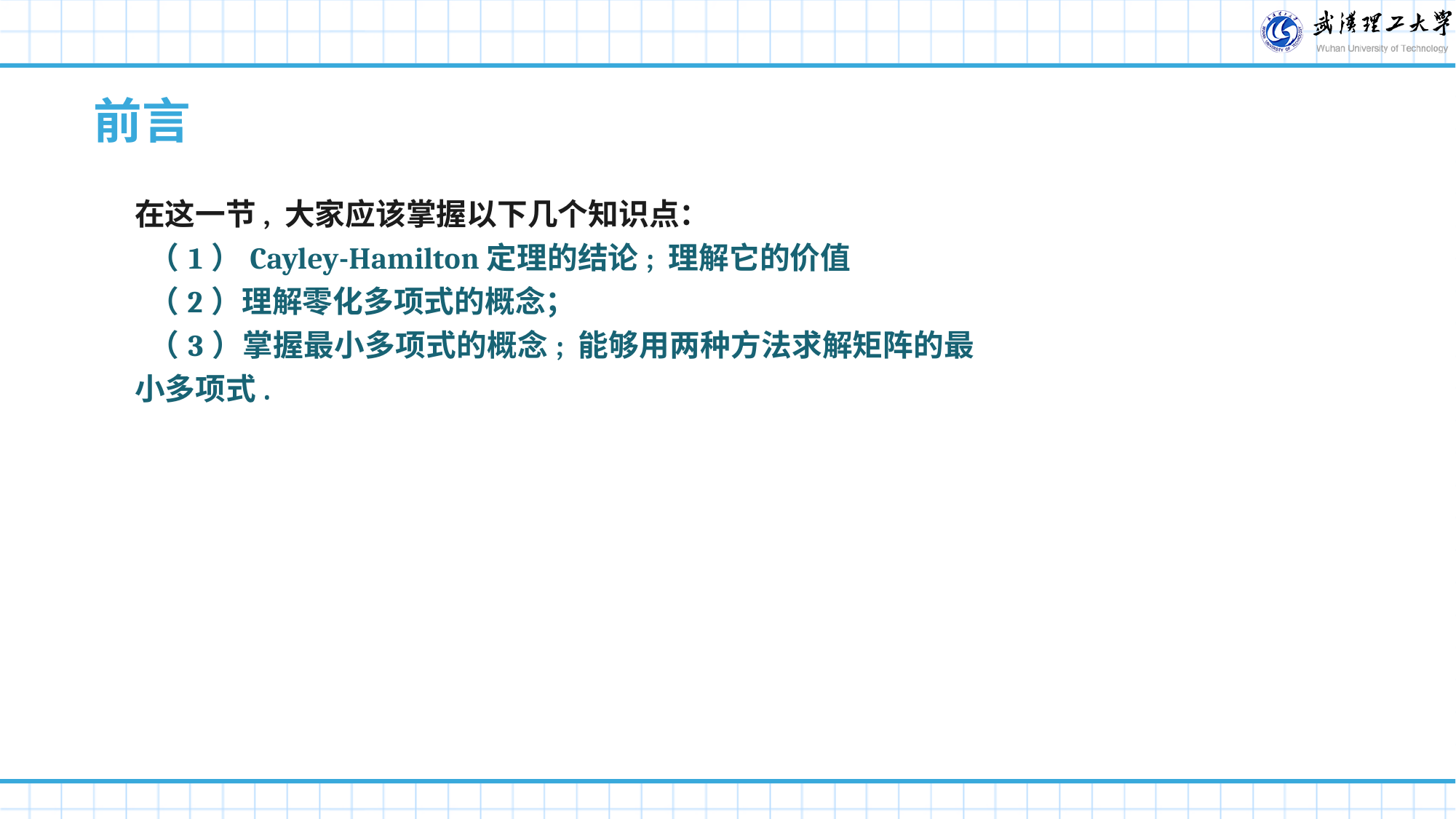

前言
在这一节, 大家应该掌握以下几个知识点：
 （1）Cayley-Hamilton定理的结论; 理解它的价值
 （2）理解零化多项式的概念；
 （3）掌握最小多项式的概念; 能够用两种方法求解矩阵的最小多项式.